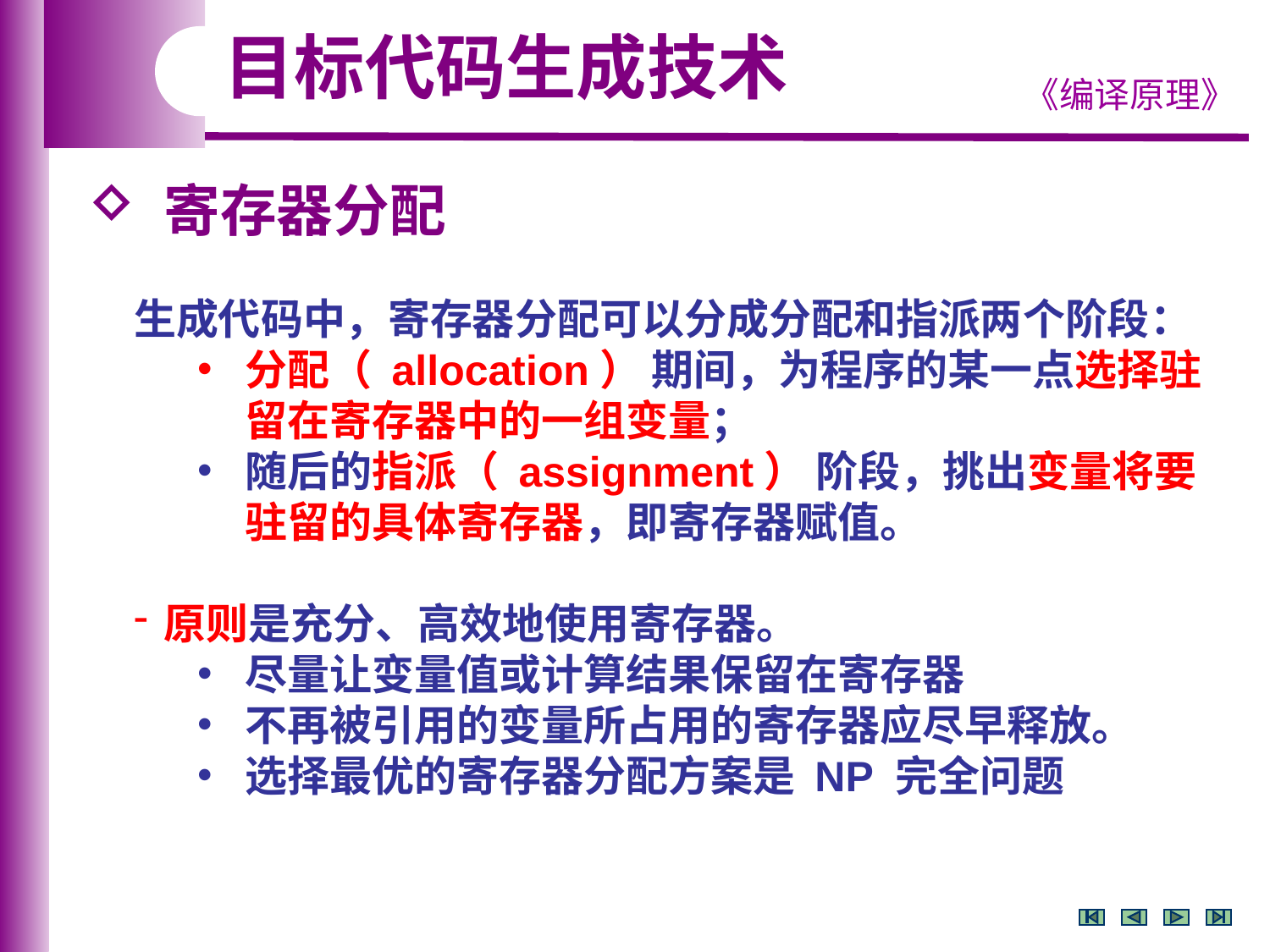

目标代码生成技术
 寄存器分配
生成代码中，寄存器分配可以分成分配和指派两个阶段：
分配（ allocation） 期间，为程序的某一点选择驻留在寄存器中的一组变量；
随后的指派（ assignment） 阶段，挑出变量将要驻留的具体寄存器，即寄存器赋值。

原则是充分、高效地使用寄存器。
尽量让变量值或计算结果保留在寄存器
不再被引用的变量所占用的寄存器应尽早释放。
选择最优的寄存器分配方案是 NP 完全问题